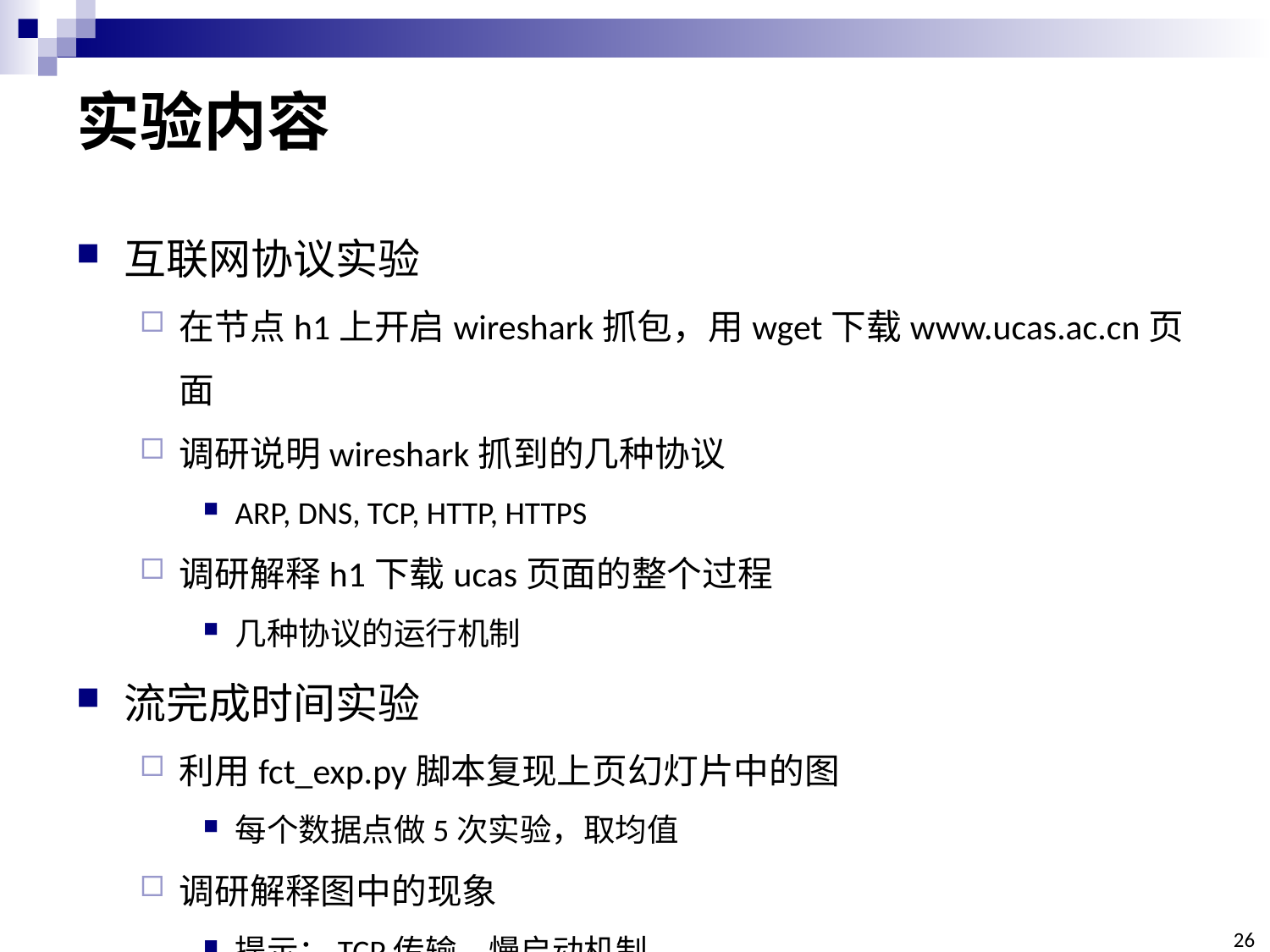

# 实验内容
互联网协议实验
在节点h1上开启wireshark抓包，用wget下载www.ucas.ac.cn页面
调研说明wireshark抓到的几种协议
ARP, DNS, TCP, HTTP, HTTPS
调研解释h1下载ucas页面的整个过程
几种协议的运行机制
流完成时间实验
利用fct_exp.py脚本复现上页幻灯片中的图
每个数据点做5次实验，取均值
调研解释图中的现象
提示：TCP传输、慢启动机制
26